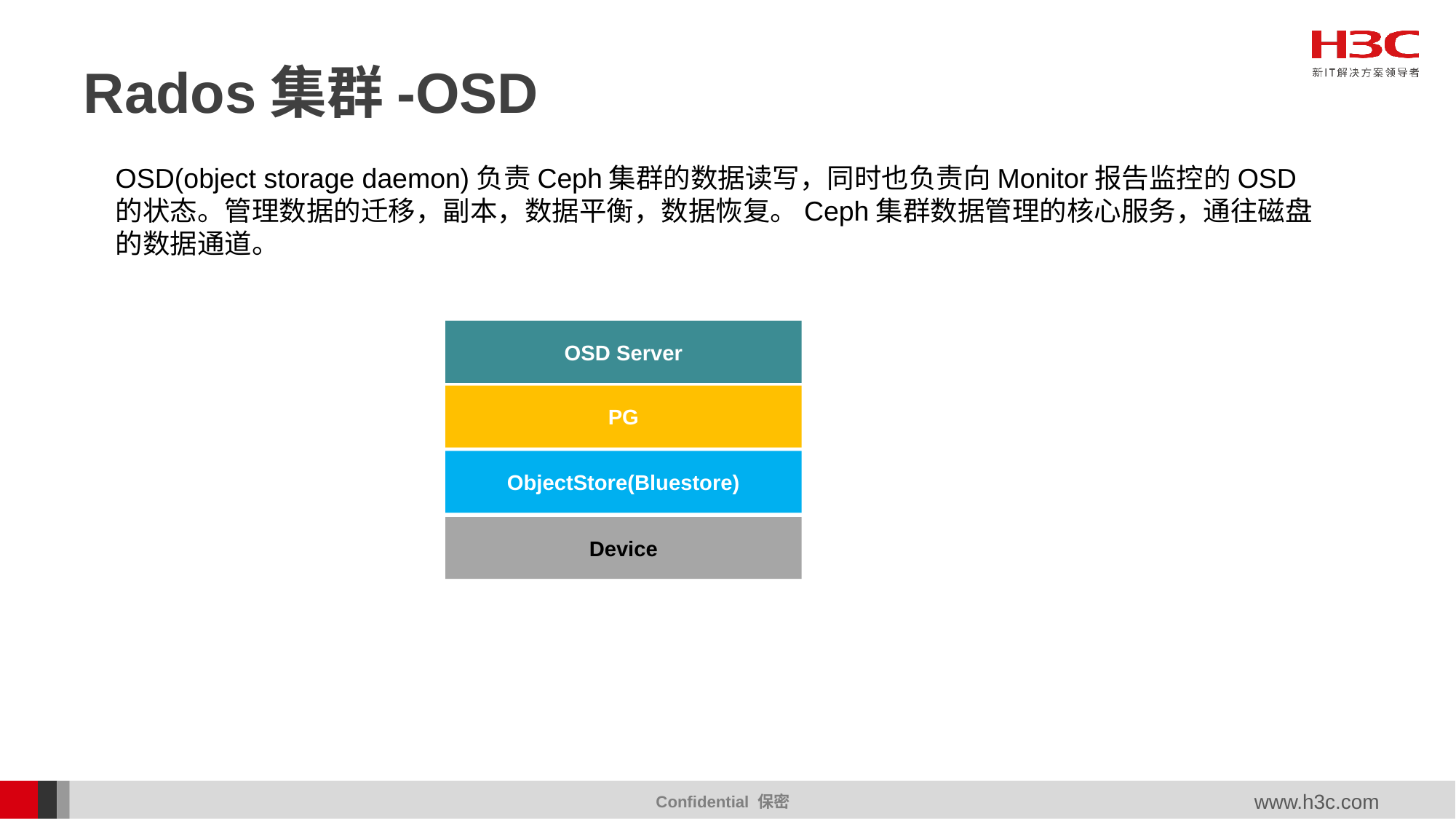

# Rados集群-OSD
OSD(object storage daemon)负责Ceph集群的数据读写，同时也负责向Monitor报告监控的OSD的状态。管理数据的迁移，副本，数据平衡，数据恢复。Ceph集群数据管理的核心服务，通往磁盘的数据通道。
OSD Server
PG
ObjectStore(Bluestore)
Device